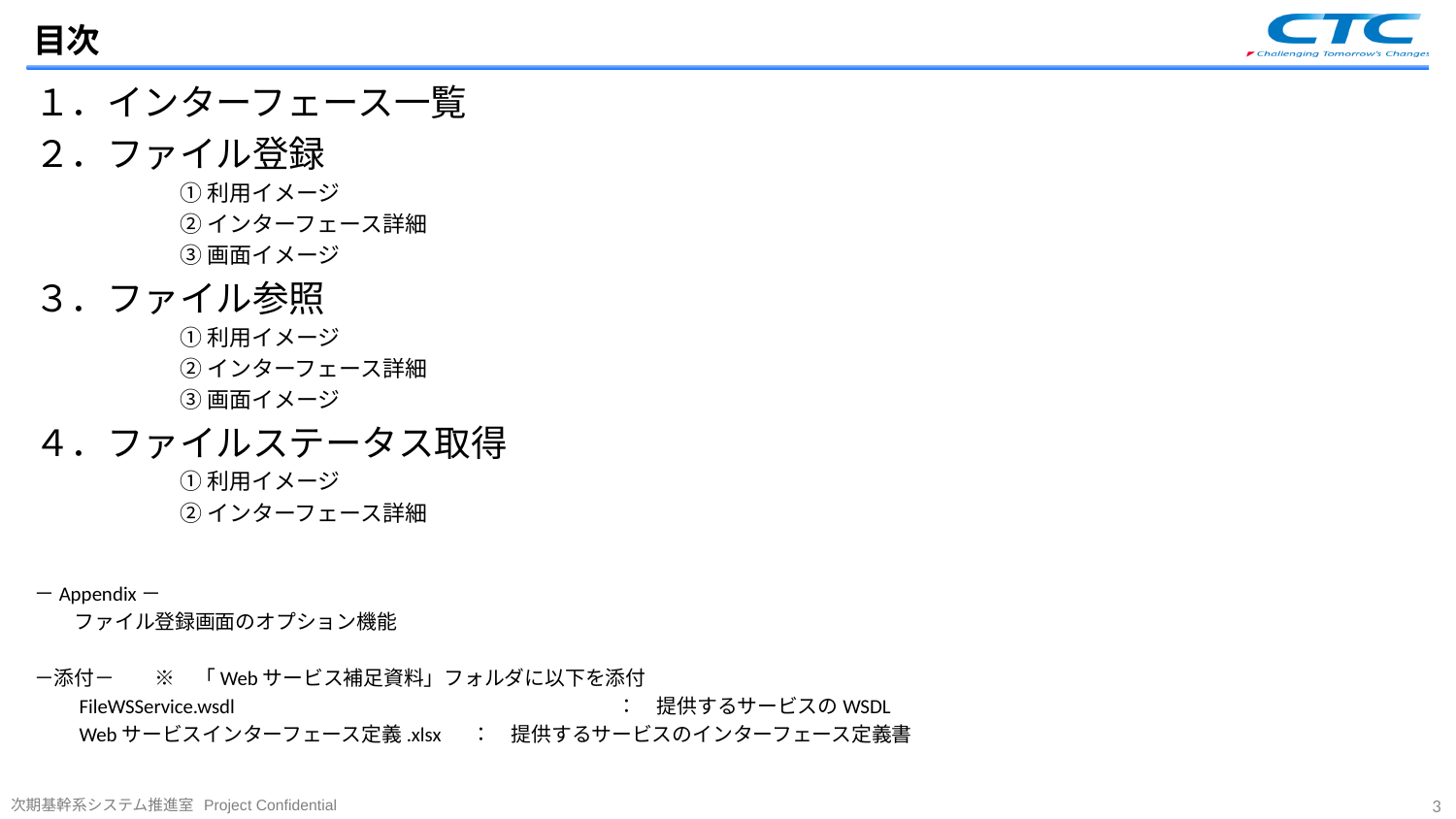

# 目次
１．インターフェース一覧
２．ファイル登録
	①利用イメージ
	②インターフェース詳細
	③画面イメージ
３．ファイル参照
	①利用イメージ
	②インターフェース詳細
	③画面イメージ
４．ファイルステータス取得
	①利用イメージ
	②インターフェース詳細

－Appendix－
　　ファイル登録画面のオプション機能

－添付－　　※　「Webサービス補足資料」フォルダに以下を添付
　　FileWSService.wsdl			：　提供するサービスのWSDL
　　Webサービスインターフェース定義.xlsx	：　提供するサービスのインターフェース定義書
3